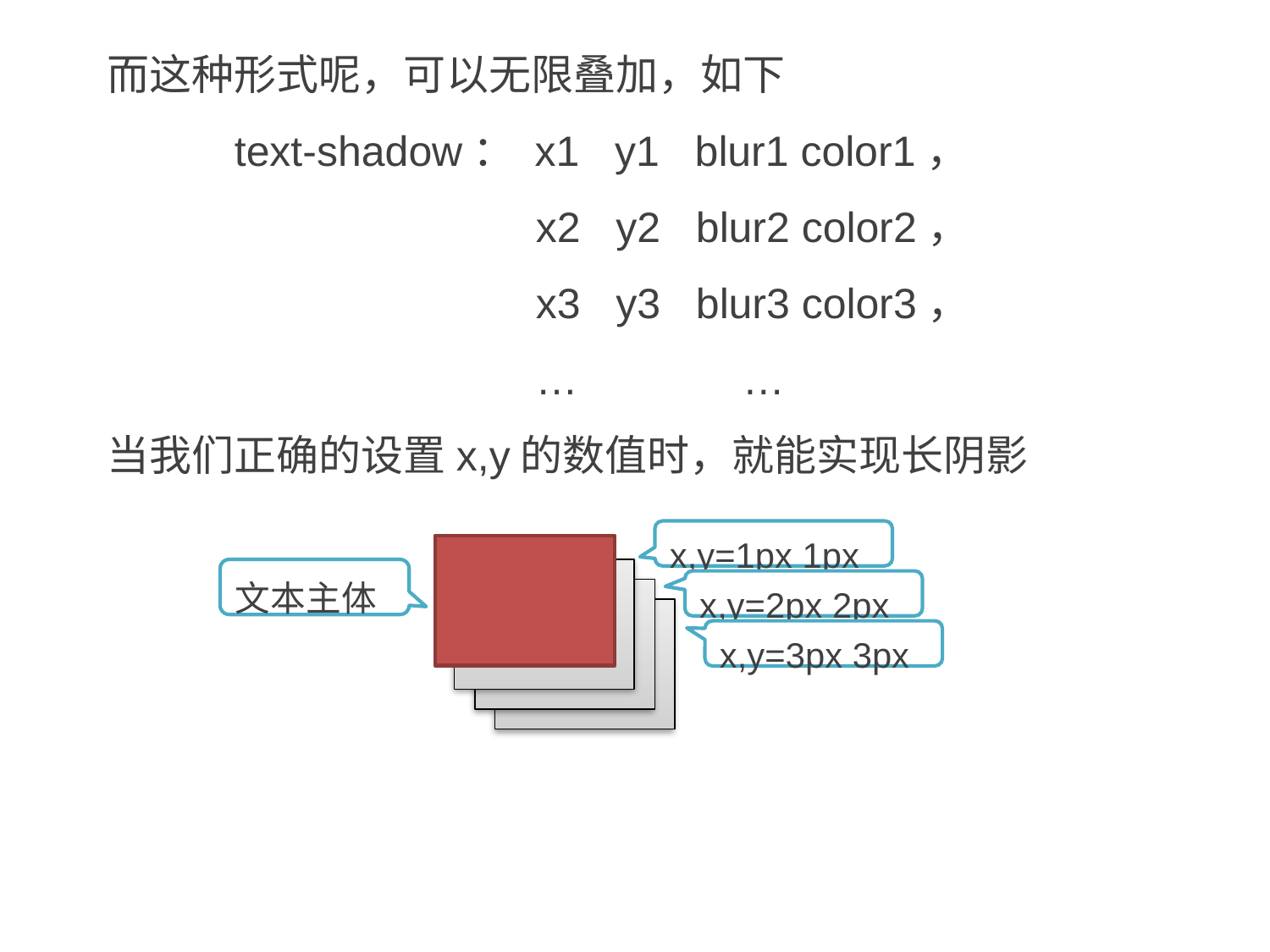

而这种形式呢，可以无限叠加，如下
	text-shadow： x1   y1   blur1 color1，
			    x2   y2   blur2 color2，
			    x3   y3   blur3 color3，
			    … 		…
当我们正确的设置x,y的数值时，就能实现长阴影

x,y=1px 1px

文本主体

x,y=2px 2px

x,y=3px 3px